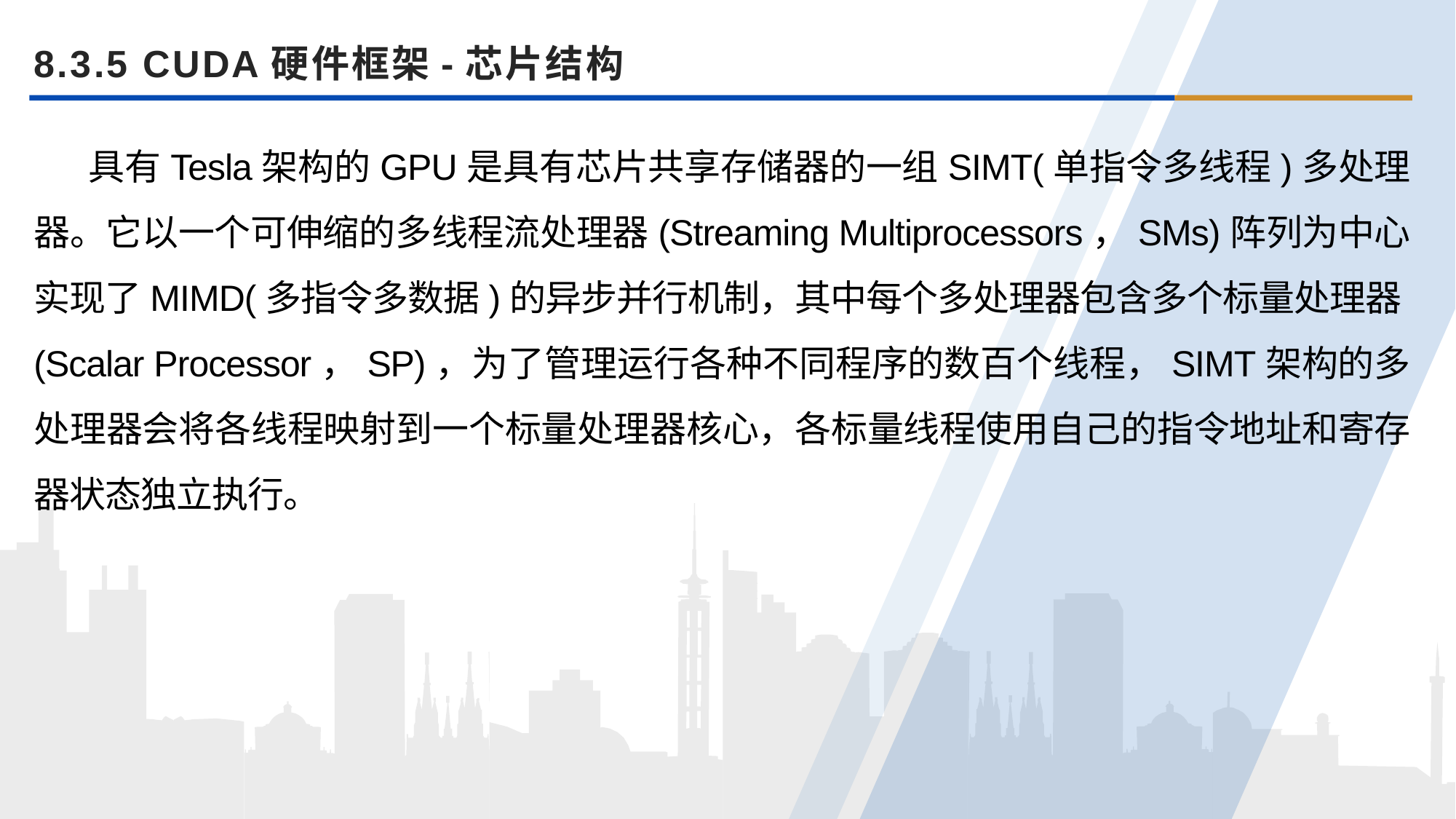

8.3.5 CUDA硬件框架-芯片结构
具有Tesla架构的GPU是具有芯片共享存储器的一组SIMT(单指令多线程)多处理器。它以一个可伸缩的多线程流处理器(Streaming Multiprocessors，SMs)阵列为中心实现了MIMD(多指令多数据)的异步并行机制，其中每个多处理器包含多个标量处理器(Scalar Processor，SP)，为了管理运行各种不同程序的数百个线程，SIMT架构的多处理器会将各线程映射到一个标量处理器核心，各标量线程使用自己的指令地址和寄存器状态独立执行。